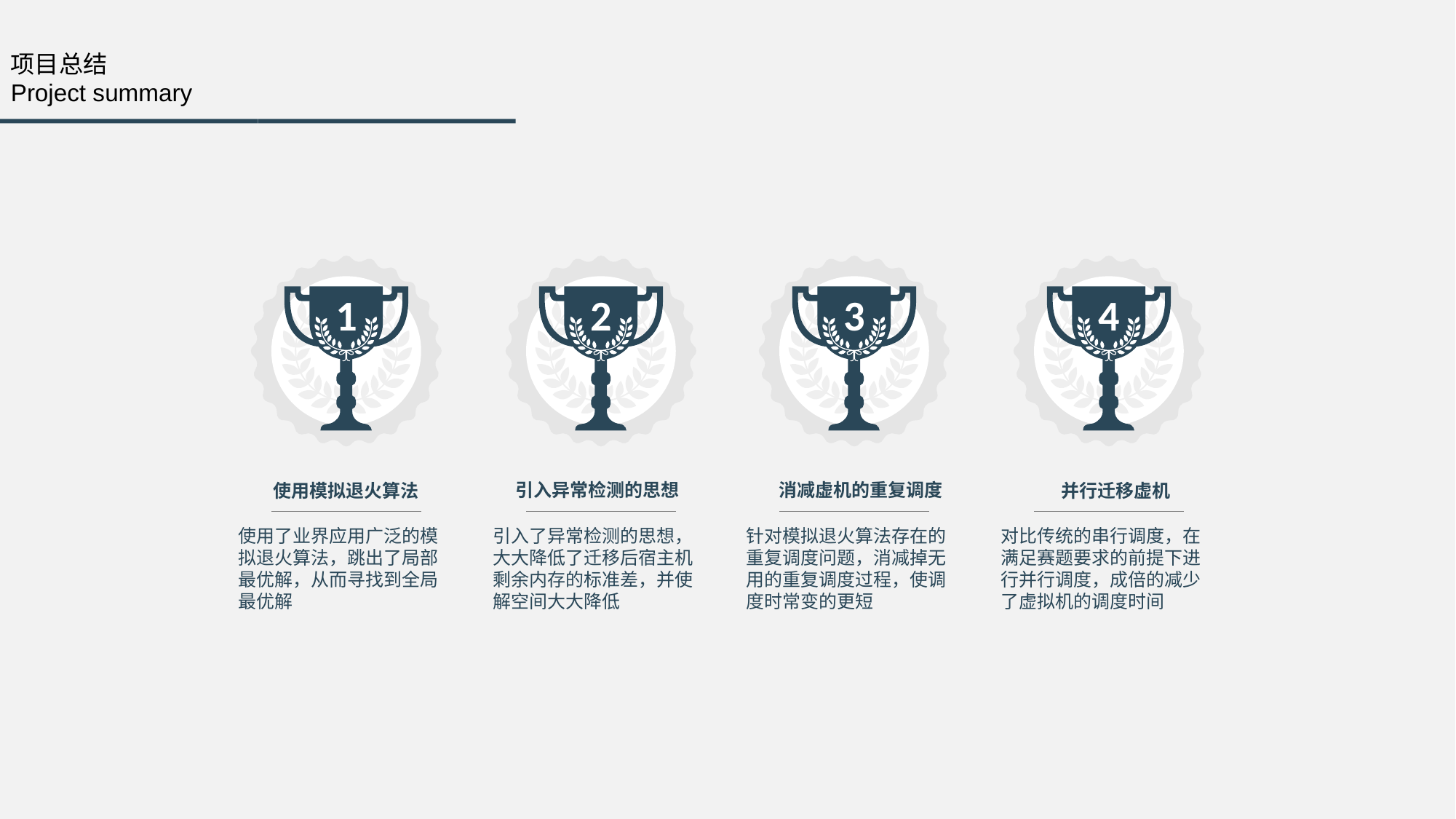

项目总结
Project summary

1
2
3
4
引入异常检测的思想
消减虚机的重复调度
使用模拟退火算法
并行迁移虚机
使用了业界应用广泛的模拟退火算法，跳出了局部最优解，从而寻找到全局最优解

引入了异常检测的思想，大大降低了迁移后宿主机剩余内存的标准差，并使解空间大大降低
针对模拟退火算法存在的重复调度问题，消减掉无用的重复调度过程，使调度时常变的更短
对比传统的串行调度，在满足赛题要求的前提下进行并行调度，成倍的减少了虚拟机的调度时间